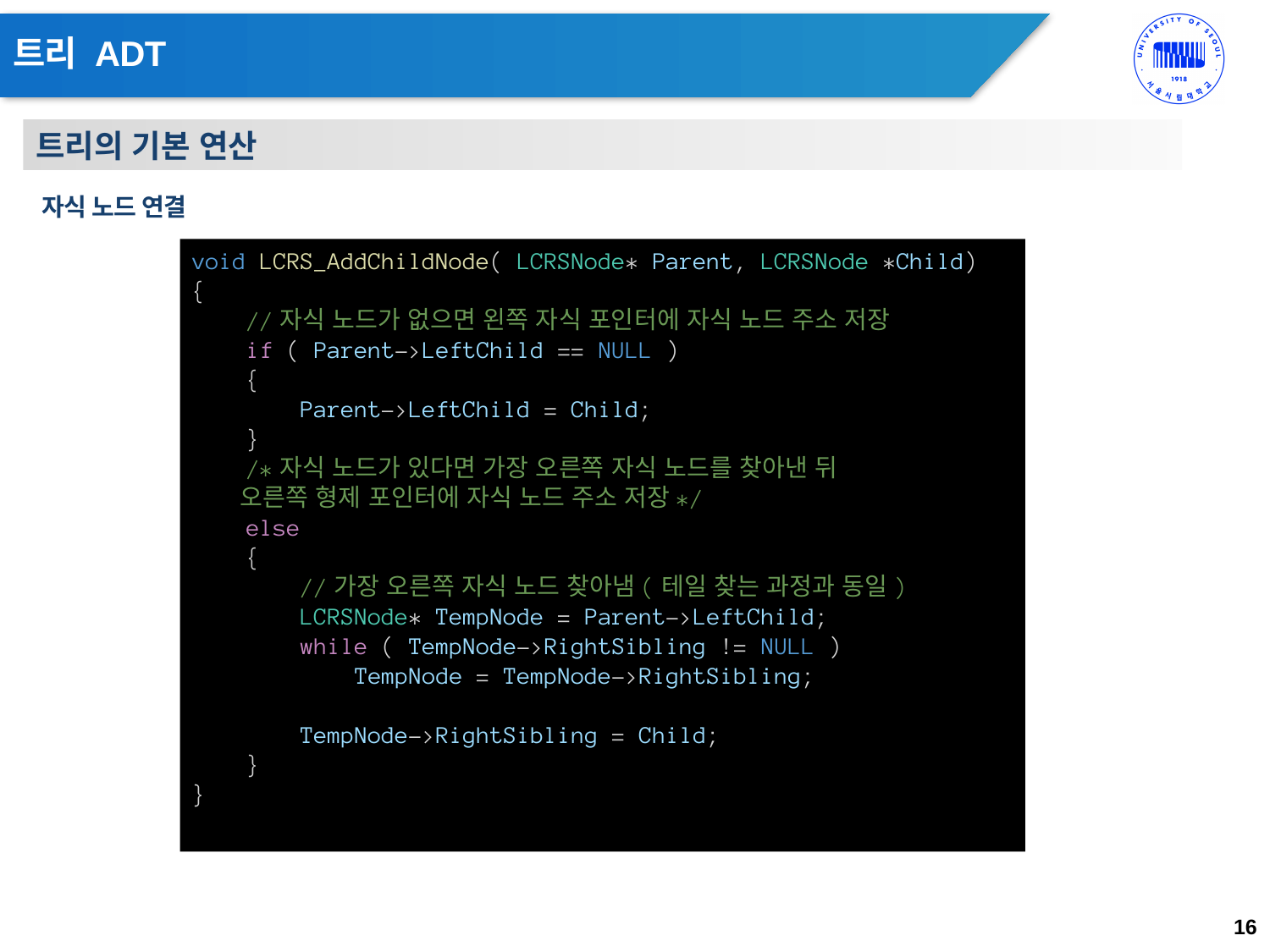

# 트리 ADT
트리의 기본 연산
자식 노드 연결
void LCRS_AddChildNode( LCRSNode* Parent, LCRSNode *Child)
{
    //자식 노드가 없으면 왼쪽 자식 포인터에 자식 노드 주소 저장
    if ( Parent->LeftChild == NULL )
    {
        Parent->LeftChild = Child;
    }
    /*자식 노드가 있다면 가장 오른쪽 자식 노드를 찾아낸 뒤
      오른쪽 형제 포인터에 자식 노드 주소 저장*/
    else
    {
        //가장 오른쪽 자식 노드 찾아냄(테일 찾는 과정과 동일)
        LCRSNode* TempNode = Parent->LeftChild;
        while ( TempNode->RightSibling != NULL )
            TempNode = TempNode->RightSibling;
        TempNode->RightSibling = Child;
    }
}

16